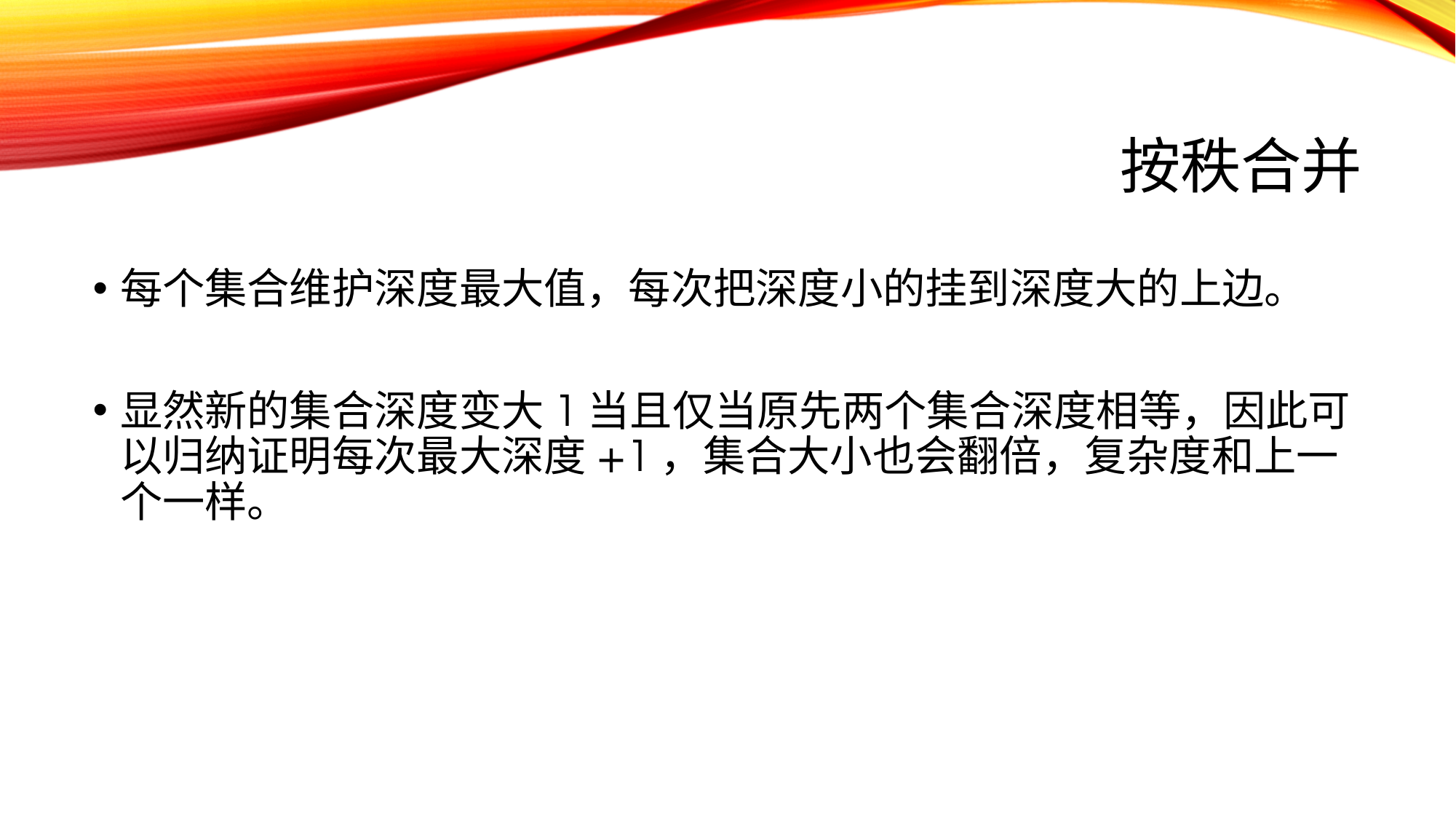

# 按秩合并
每个集合维护深度最大值，每次把深度小的挂到深度大的上边。

显然新的集合深度变大1当且仅当原先两个集合深度相等，因此可以归纳证明每次最大深度+1，集合大小也会翻倍，复杂度和上一个一样。